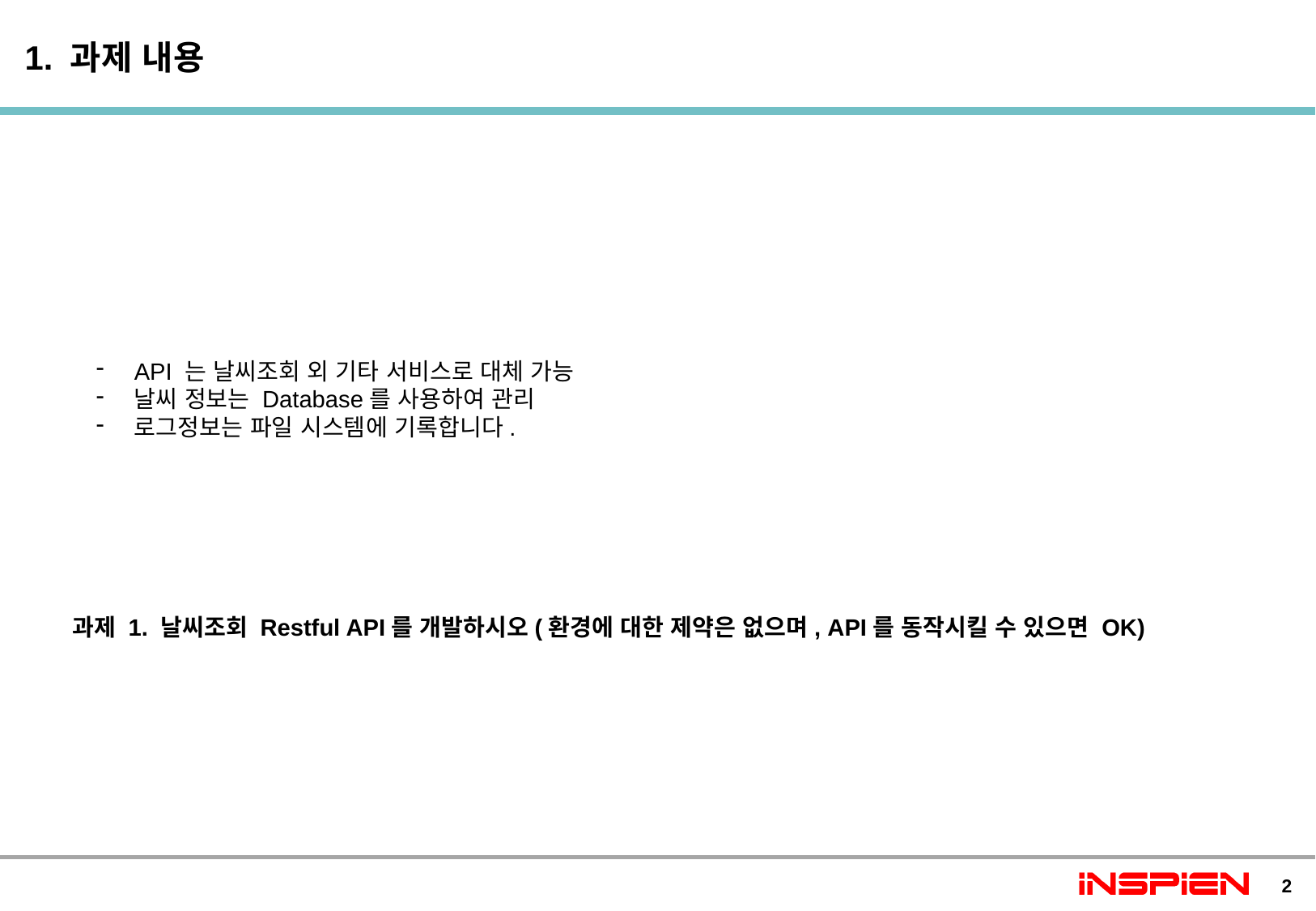

# 1. 과제 내용
API 는 날씨조회 외 기타 서비스로 대체 가능
날씨 정보는 Database를 사용하여 관리
로그정보는 파일 시스템에 기록합니다.

과제 1. 날씨조회 Restful API를 개발하시오(환경에 대한 제약은 없으며, API를 동작시킬 수 있으면 OK)
2